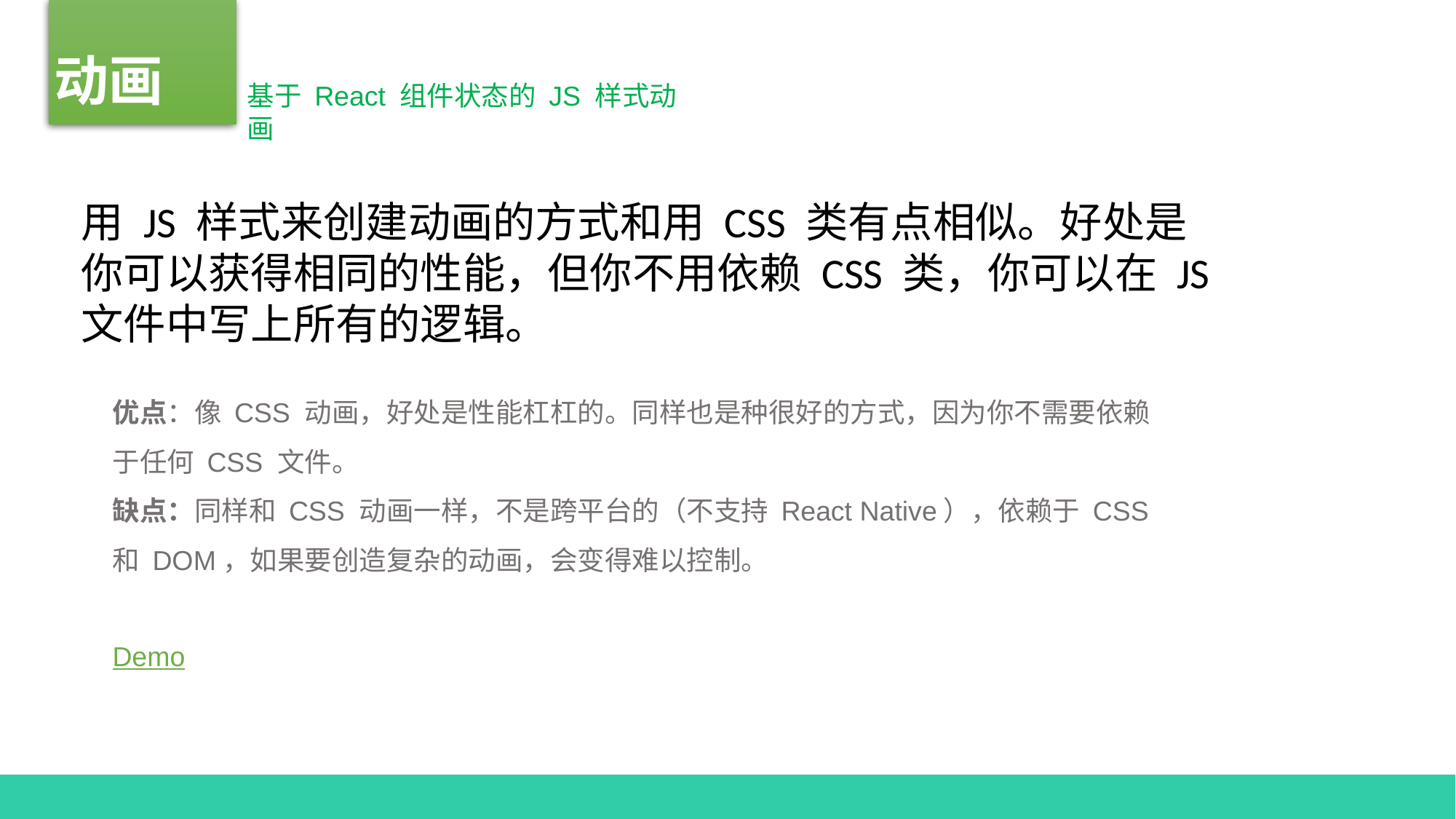

动画
VUE
基于 React 组件状态的 JS 样式动画
用 JS 样式来创建动画的方式和用 CSS 类有点相似。好处是你可以获得相同的性能，但你不用依赖 CSS 类，你可以在 JS 文件中写上所有的逻辑。
优点：像 CSS 动画，好处是性能杠杠的。同样也是种很好的方式，因为你不需要依赖于任何 CSS 文件。
缺点：同样和 CSS 动画一样，不是跨平台的（不支持 React Native），依赖于 CSS 和 DOM，如果要创造复杂的动画，会变得难以控制。

Demo